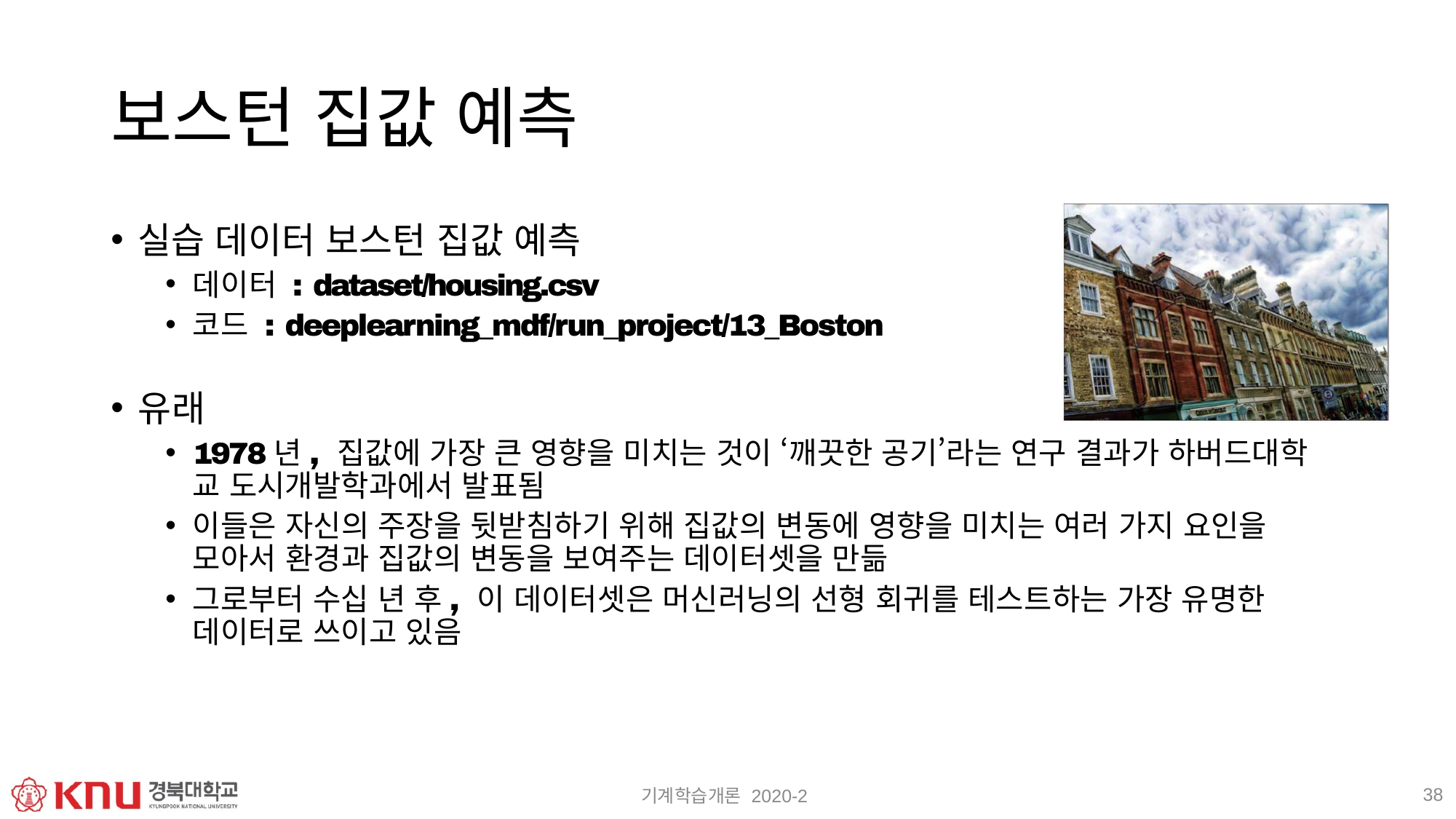

# 보스턴 집값 예측

실습 데이터 보스턴 집값 예측
데이터 : dataset/housing.csv
코드 : deeplearning_mdf/run_project/13_Boston

유래
1978년, 집값에 가장 큰 영향을 미치는 것이 ‘깨끗한 공기’라는 연구 결과가 하버드대학  교 도시개발학과에서 발표됨
이들은 자신의 주장을 뒷받침하기 위해 집값의 변동에 영향을 미치는 여러 가지 요인을  모아서 환경과 집값의 변동을 보여주는 데이터셋을 만듦
그로부터 수십 년 후, 이 데이터셋은 머신러닝의 선형 회귀를 테스트하는 가장 유명한  데이터로 쓰이고 있음
38
기계학습개론 2020-2